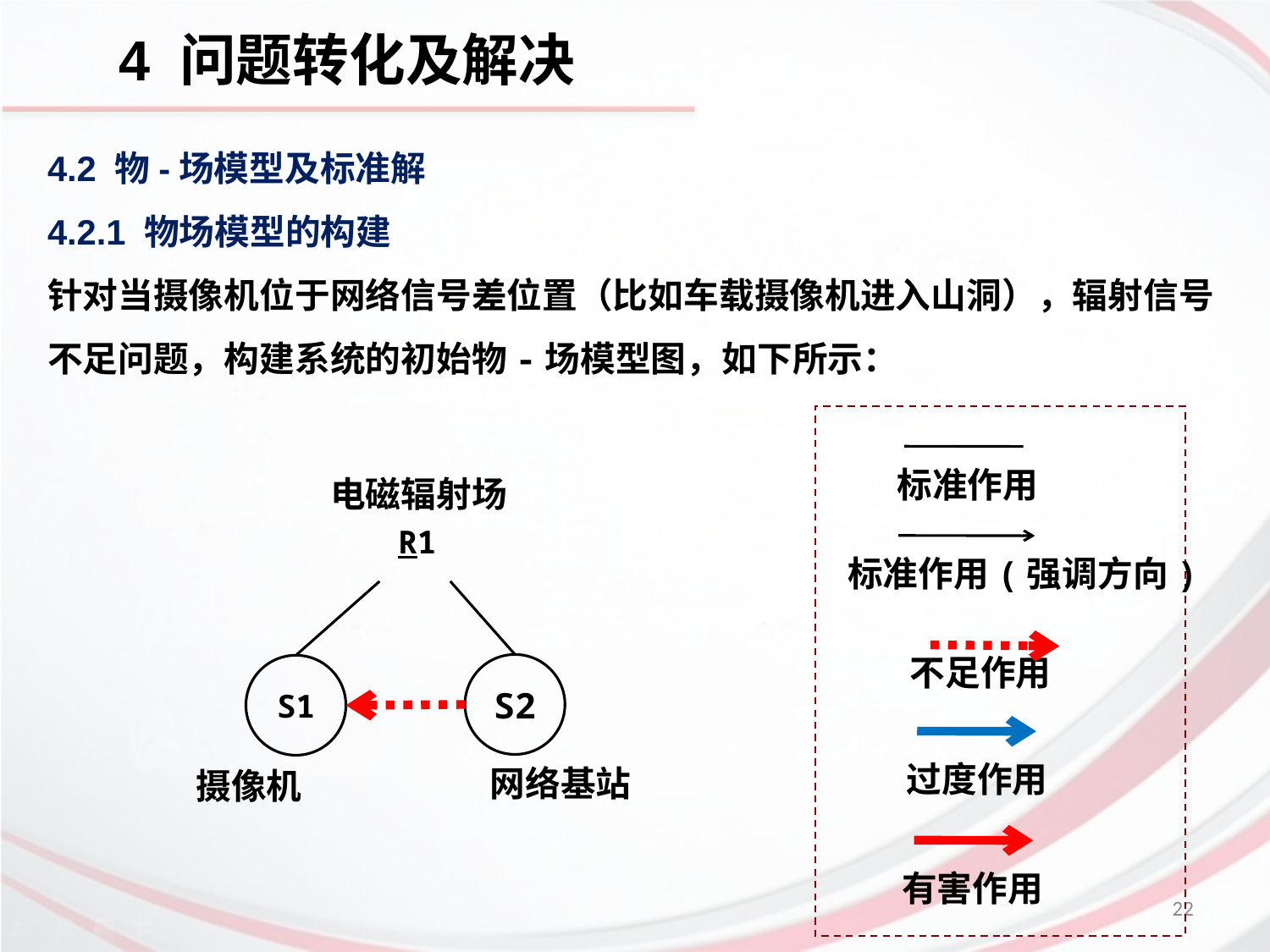

4 问题转化及解决
4.2 物-场模型及标准解
4.2.1 物场模型的构建
针对当摄像机位于网络信号差位置（比如车载摄像机进入山洞），辐射信号不足问题，构建系统的初始物-场模型图，如下所示：

标准作用
电磁辐射场
R1
标准作用(强调方向)
不足作用
S2
S1
过度作用
网络基站

摄像机
有害作用
22